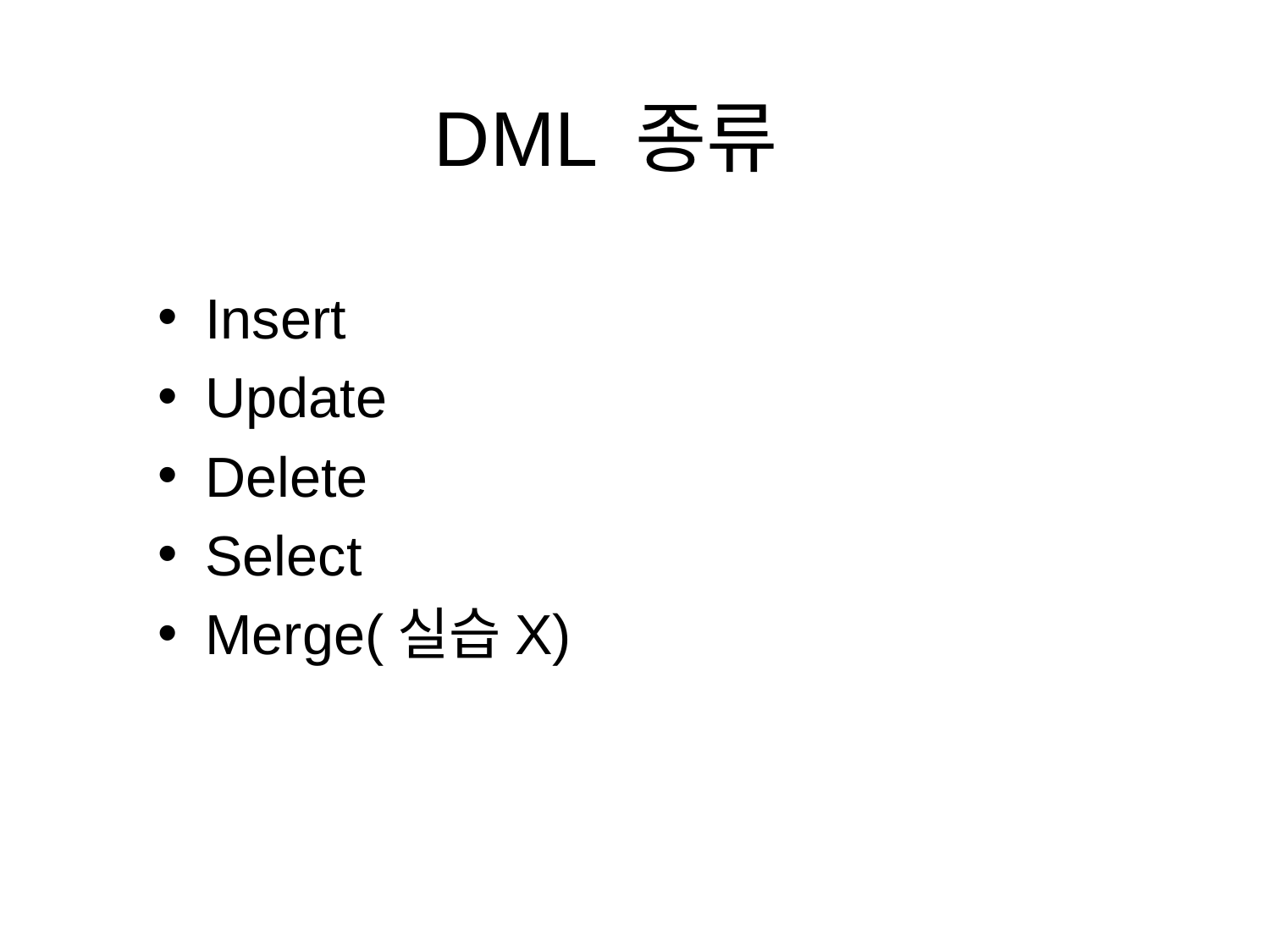

# DML 종류
Insert
Update
Delete
Select
Merge(실습X)